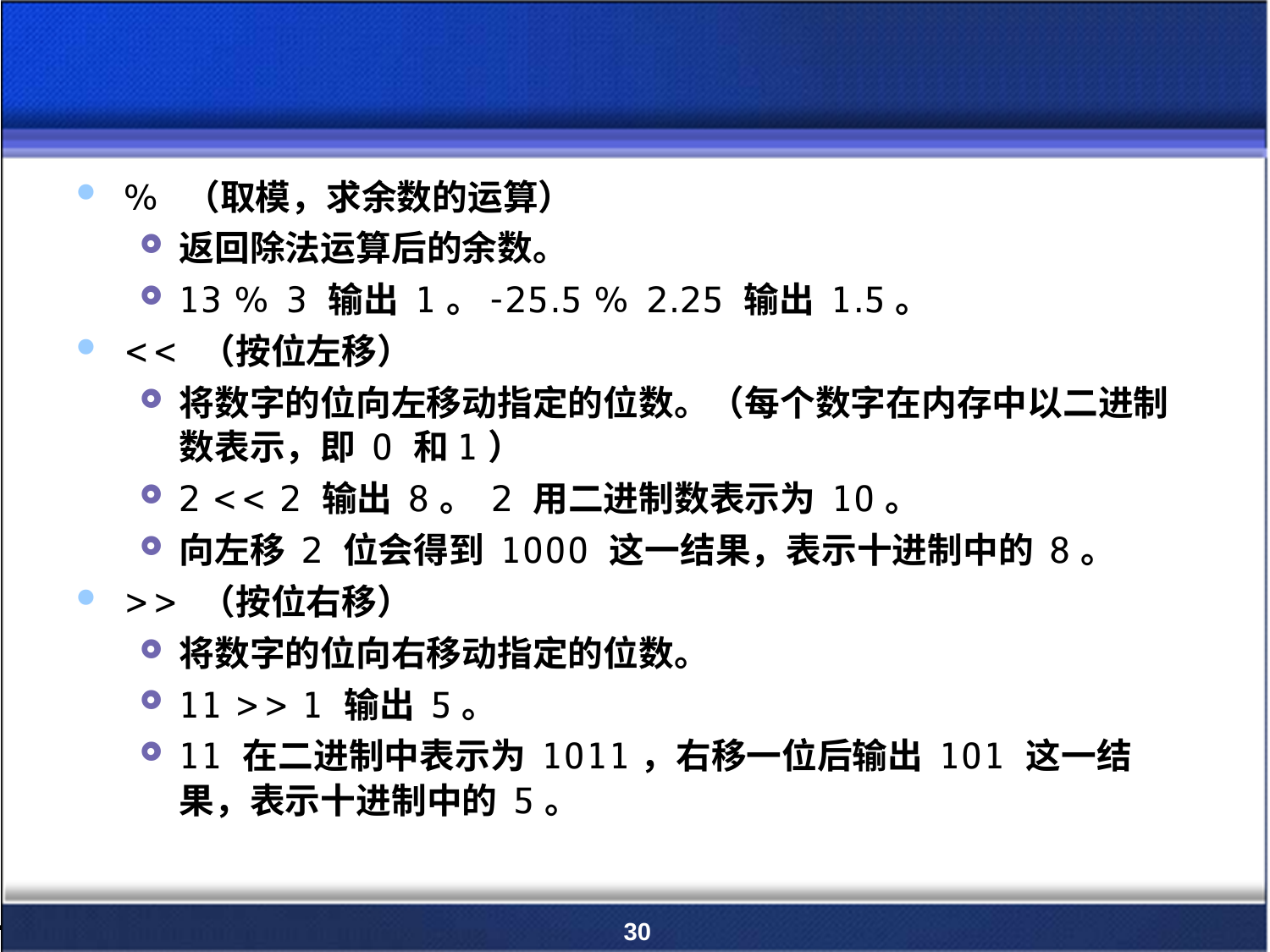

#
% （取模，求余数的运算）
返回除法运算后的余数。
13 % 3 输出 1。-25.5 % 2.25 输出 1.5。
<< （按位左移）
将数字的位向左移动指定的位数。（每个数字在内存中以二进制数表示，即 0 和1）
2 << 2 输出 8。 2 用二进制数表示为 10。
向左移 2 位会得到 1000 这一结果，表示十进制中的 8。
>> （按位右移）
将数字的位向右移动指定的位数。
11 >> 1 输出 5。
11 在二进制中表示为 1011，右移一位后输出 101 这一结果，表示十进制中的 5。

30